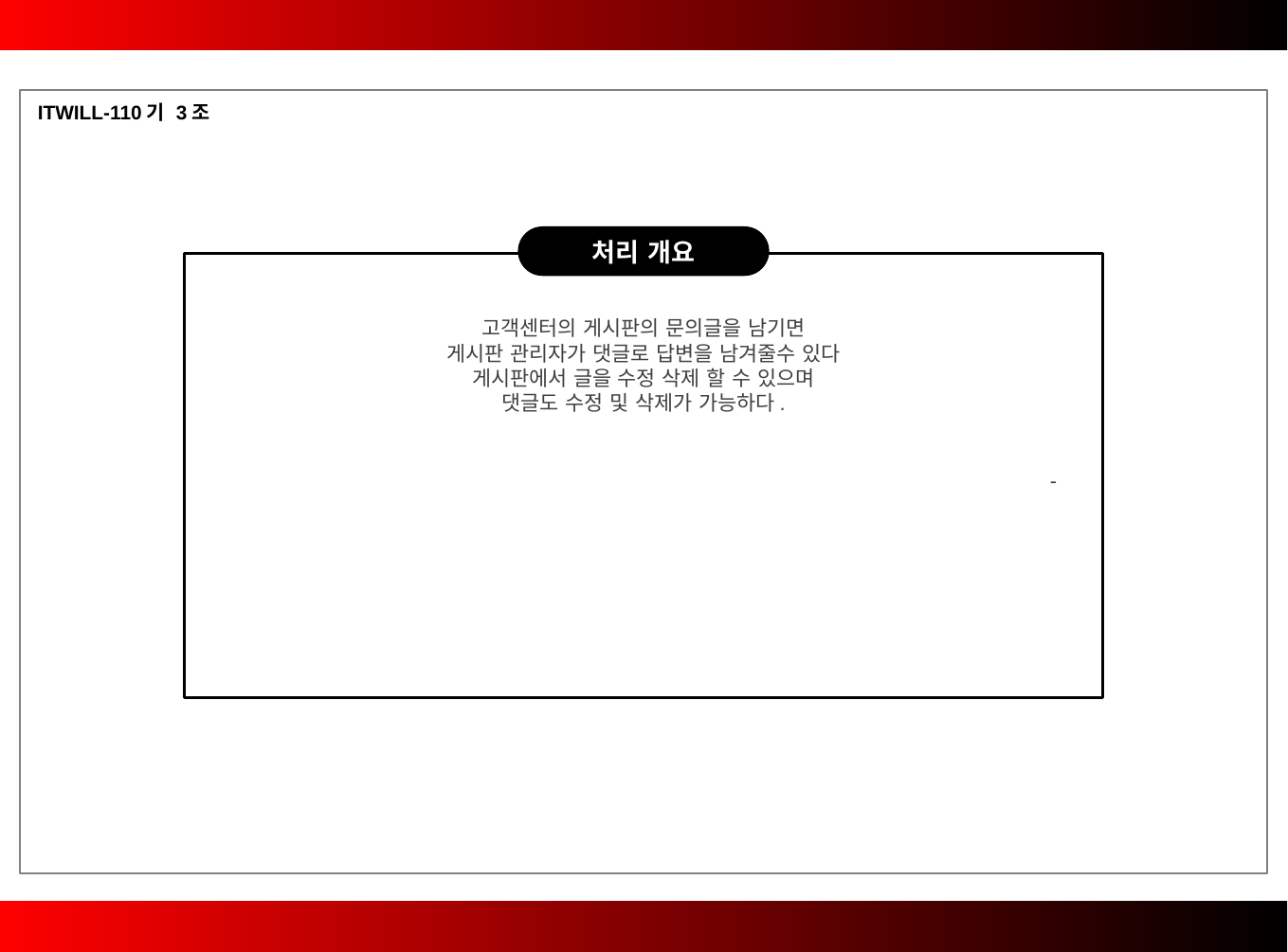

ITWILL-110기 3조
처리 개요

고객센터의 게시판의 문의글을 남기면
게시판 관리자가 댓글로 답변을 남겨줄수 있다
게시판에서 글을 수정 삭제 할 수 있으며
댓글도 수정 및 삭제가 가능하다.

-